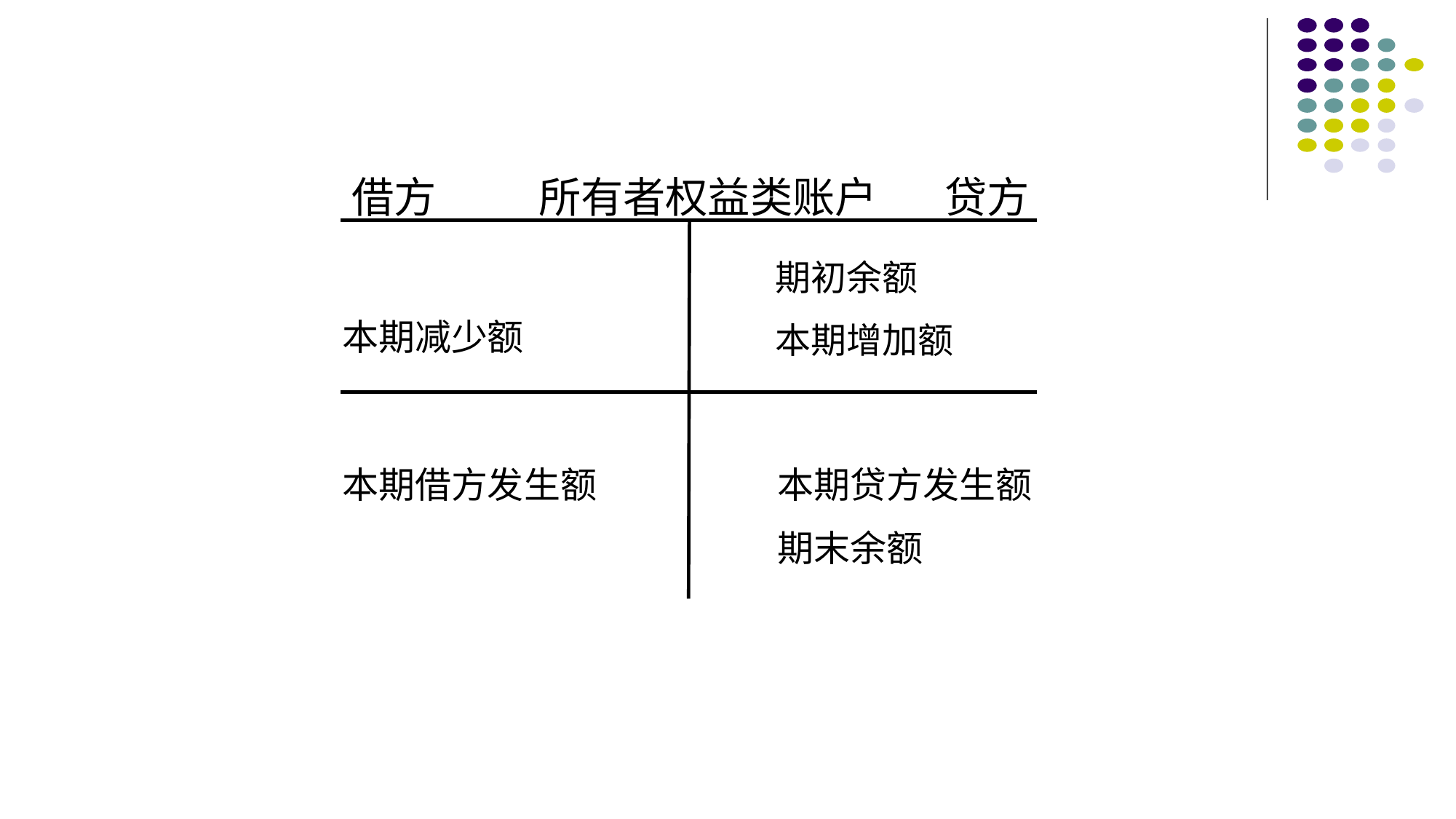

所有者权益类账户

借方

贷方

本期减少额
期初余额
本期增加额
本期贷方发生额
期末余额
本期借方发生额